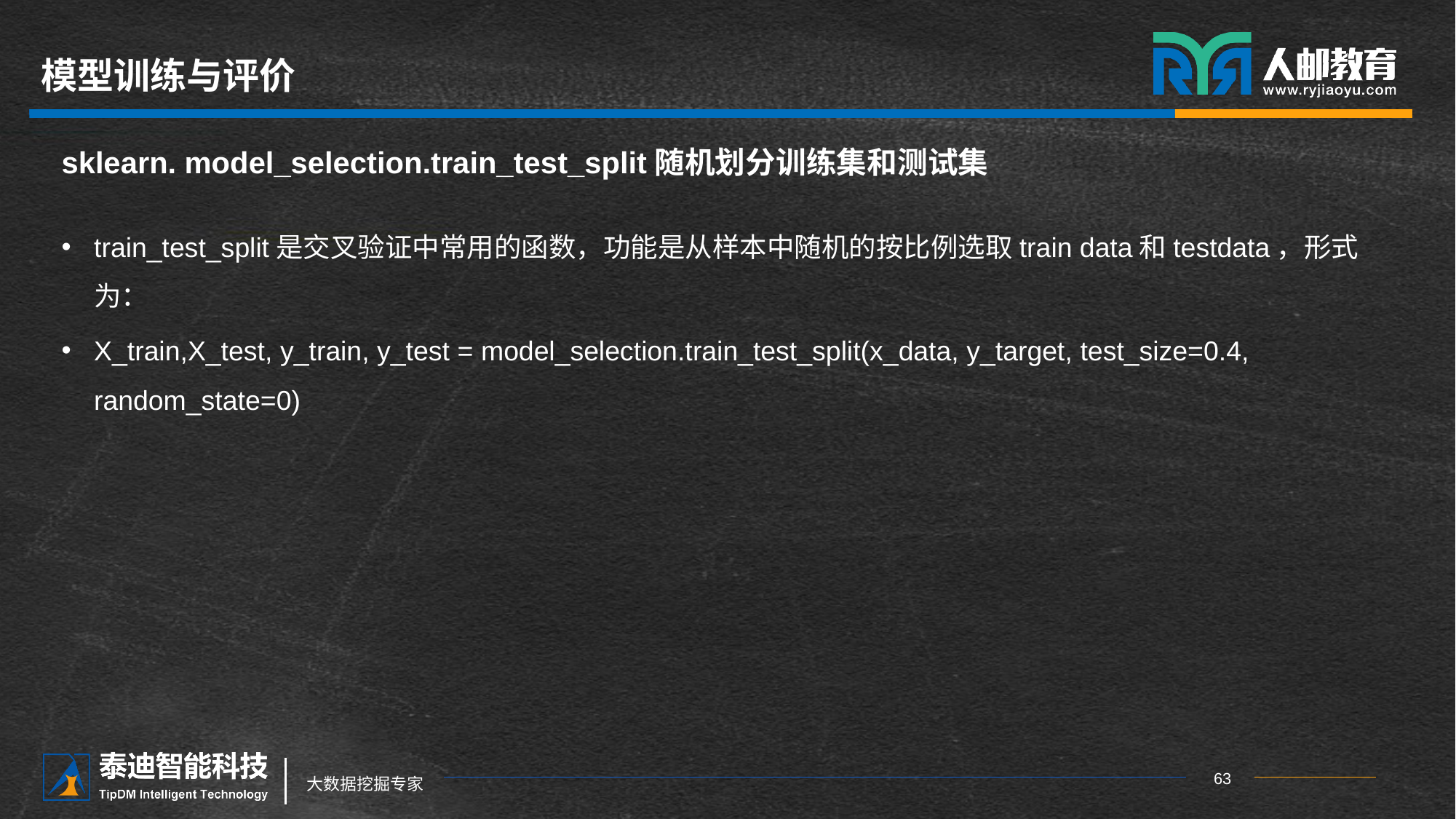

# 模型训练与评价
sklearn. model_selection.train_test_split随机划分训练集和测试集
train_test_split是交叉验证中常用的函数，功能是从样本中随机的按比例选取train data和testdata，形式为：
X_train,X_test, y_train, y_test = model_selection.train_test_split(x_data, y_target, test_size=0.4,  random_state=0)